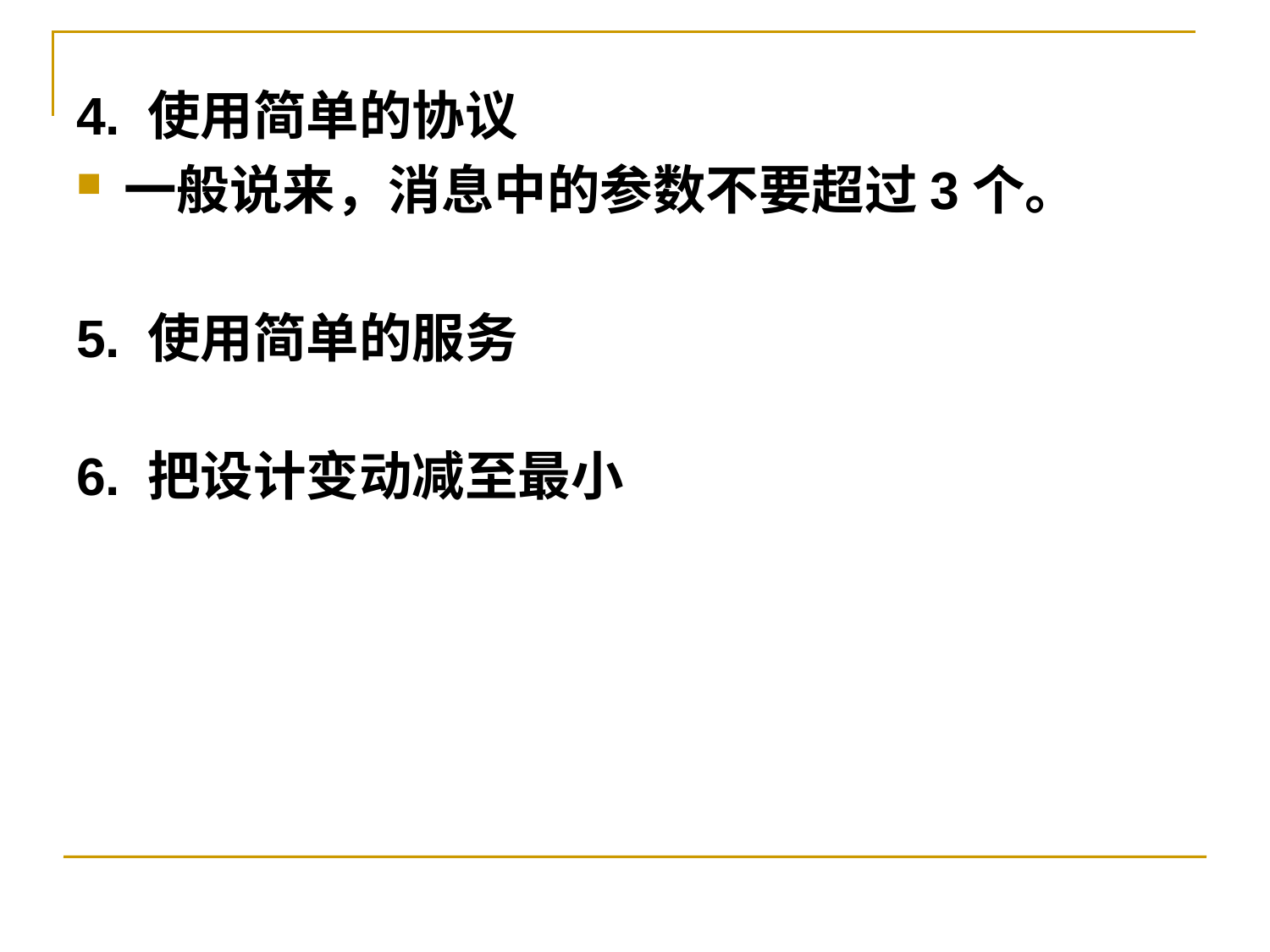

4. 使用简单的协议
一般说来，消息中的参数不要超过3个。

5. 使用简单的服务

6. 把设计变动减至最小